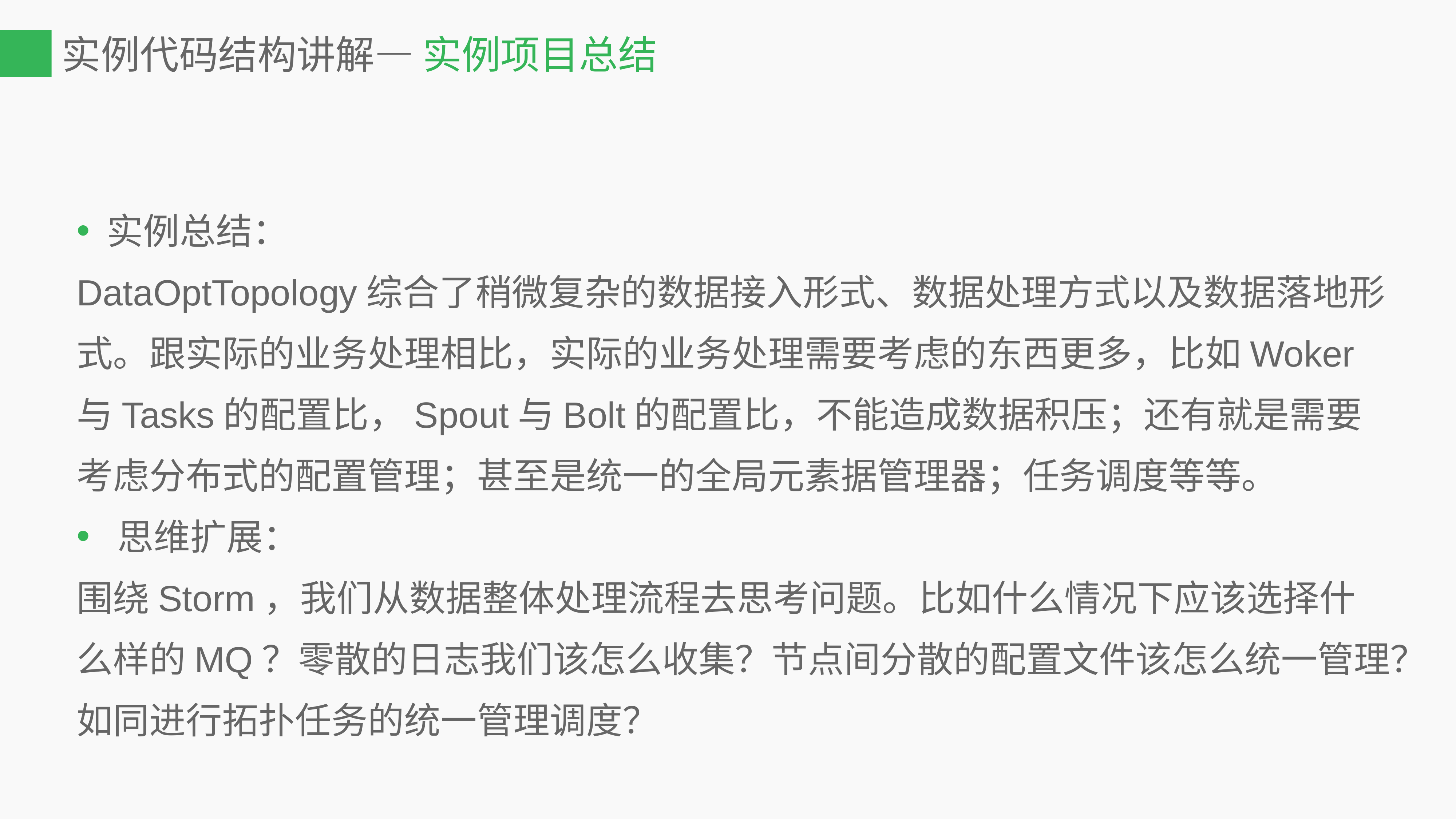

# 实例代码结构讲解— 实例项目总结
实例总结：
DataOptTopology综合了稍微复杂的数据接入形式、数据处理方式以及数据落地形式。跟实际的业务处理相比，实际的业务处理需要考虑的东西更多，比如Woker与Tasks的配置比，Spout与Bolt的配置比，不能造成数据积压；还有就是需要考虑分布式的配置管理；甚至是统一的全局元素据管理器；任务调度等等。
思维扩展：
围绕Storm，我们从数据整体处理流程去思考问题。比如什么情况下应该选择什么样的MQ？零散的日志我们该怎么收集？节点间分散的配置文件该怎么统一管理？如同进行拓扑任务的统一管理调度？